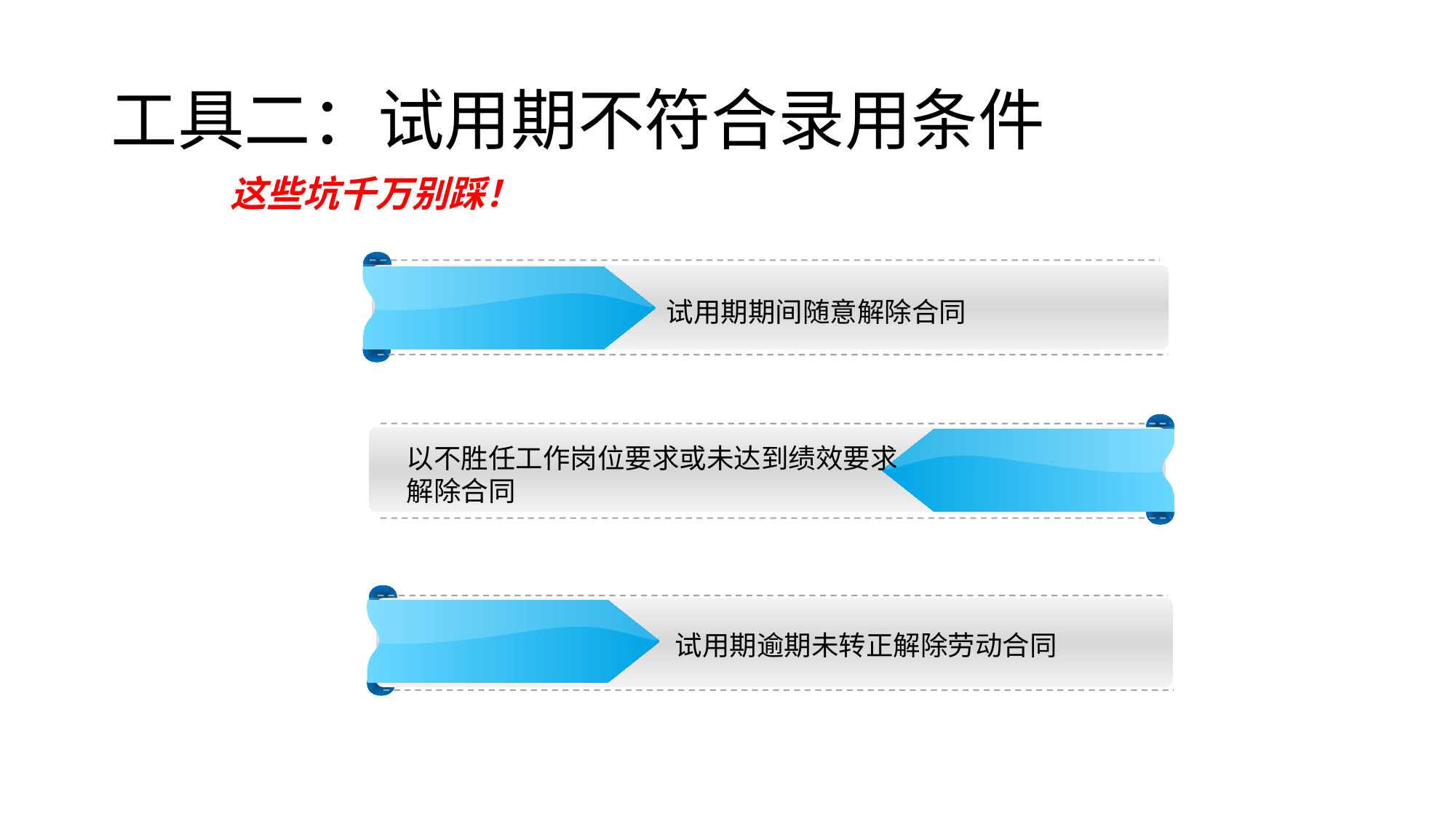

# 工具二：试用期不符合录用条件
这些坑千万别踩！

试用期期间随意解除合同

以不胜任工作岗位要求或未达到绩效要求解除合同

试用期逾期未转正解除劳动合同